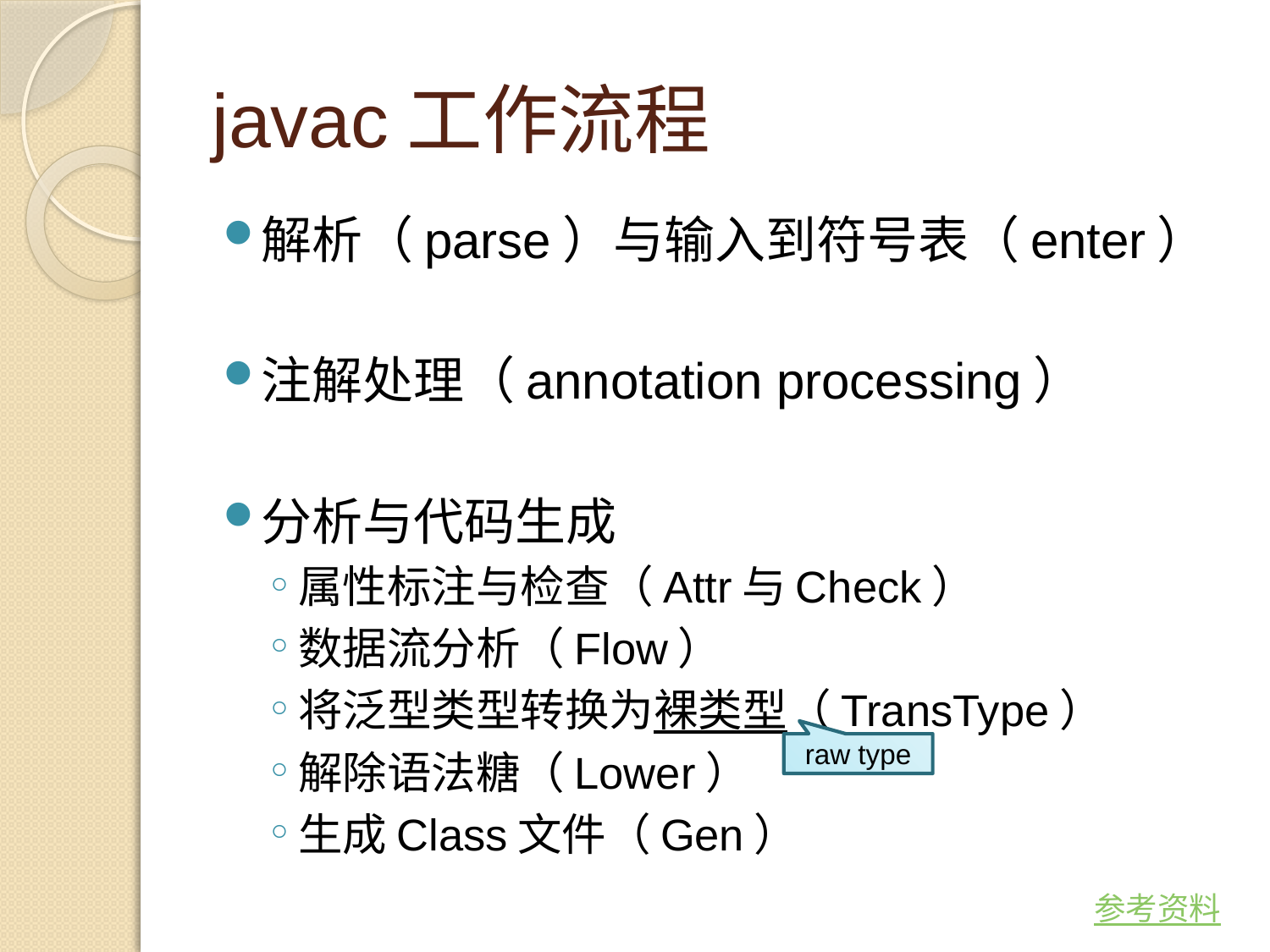

# javac工作流程
解析（parse）与输入到符号表（enter）

注解处理（annotation processing）

分析与代码生成
属性标注与检查（Attr与Check）
数据流分析（Flow）
将泛型类型转换为裸类型（TransType）
解除语法糖（Lower）
生成Class文件（Gen）

raw type
参考资料